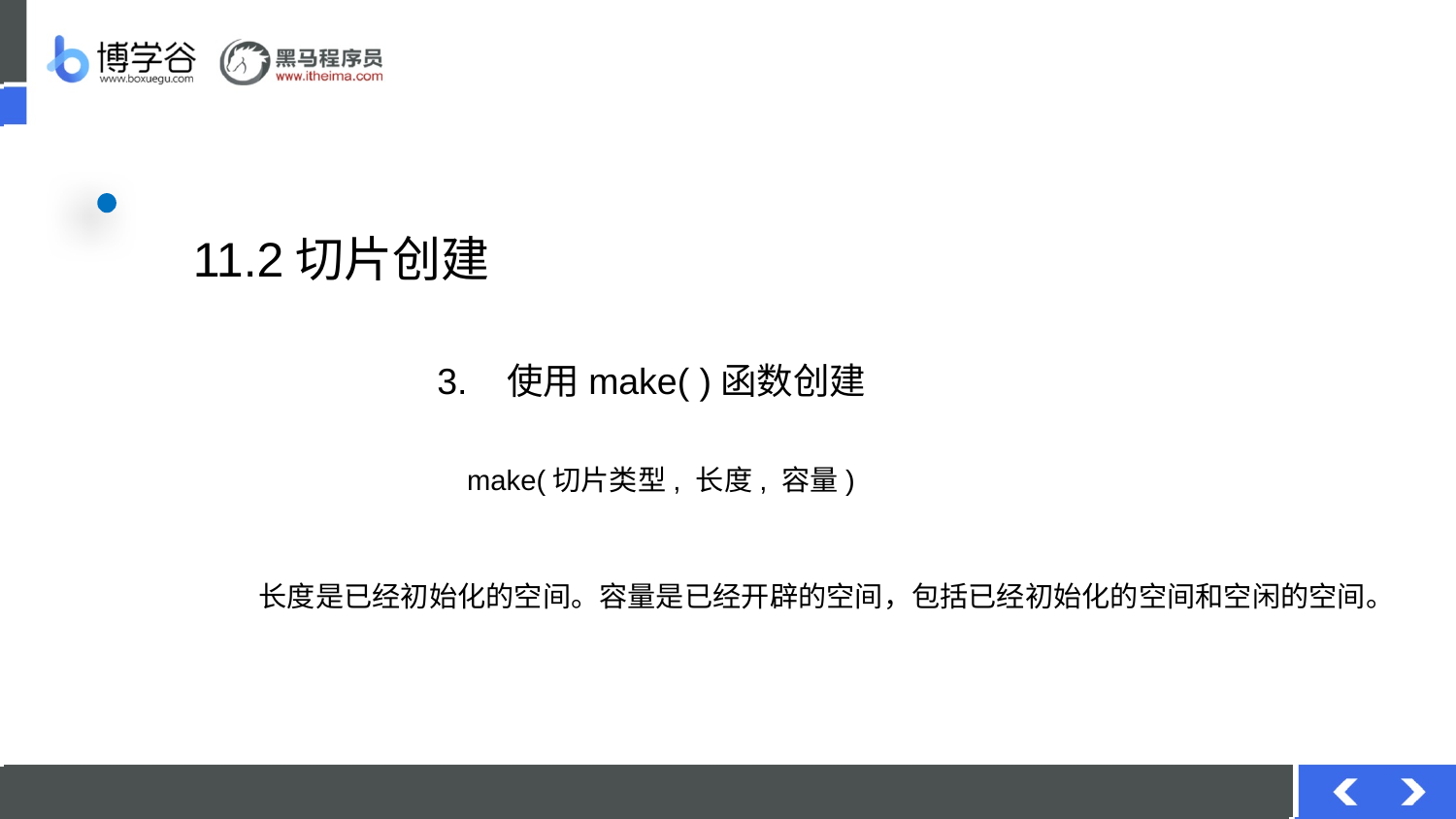

# 11.2切片创建
3.   使用make( )函数创建
make(切片类型, 长度, 容量)
长度是已经初始化的空间。容量是已经开辟的空间，包括已经初始化的空间和空闲的空间。